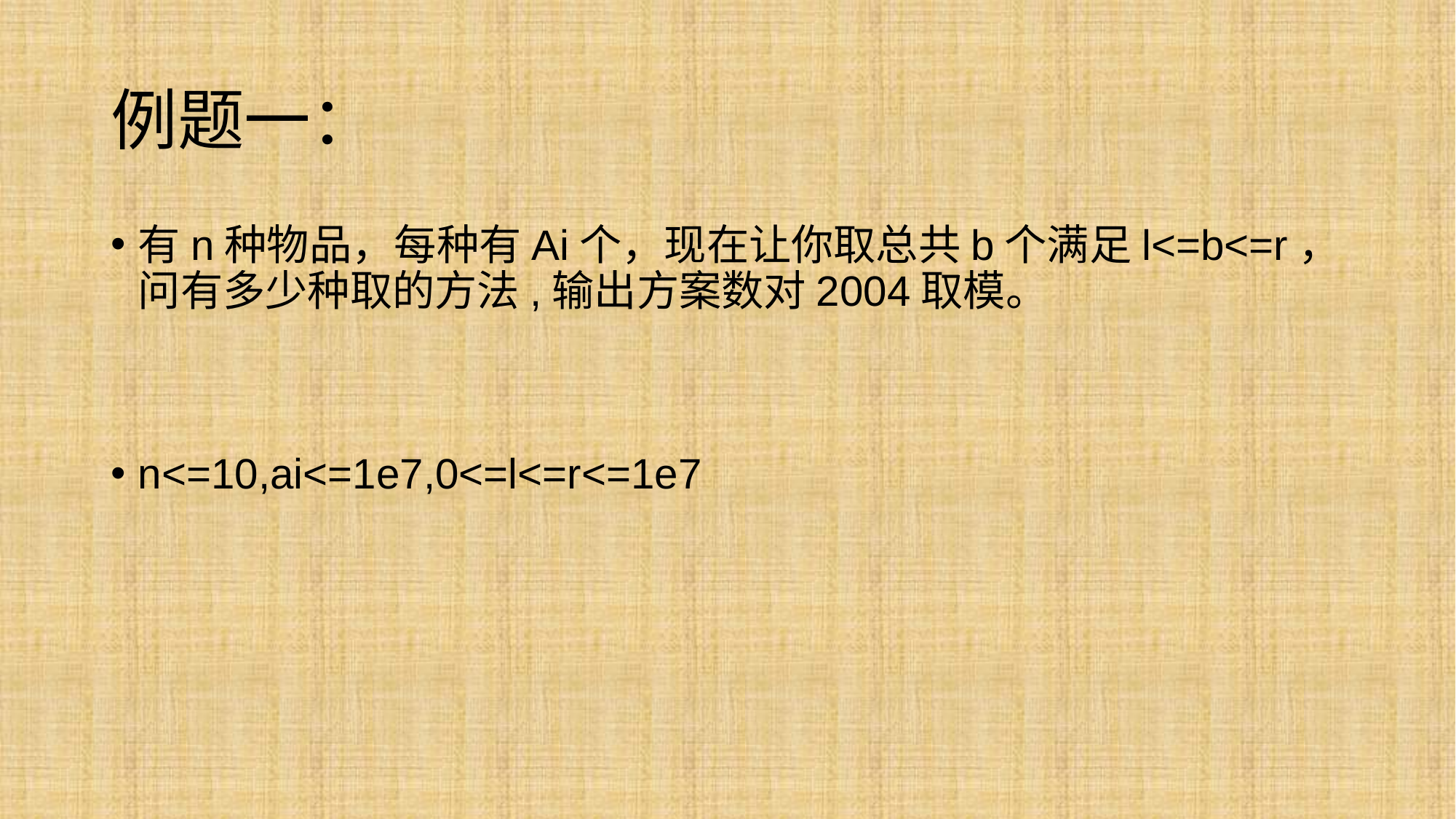

# 例题一：
有n种物品，每种有Ai个，现在让你取总共b个满足l<=b<=r，问有多少种取的方法,输出方案数对2004取模。

n<=10,ai<=1e7,0<=l<=r<=1e7